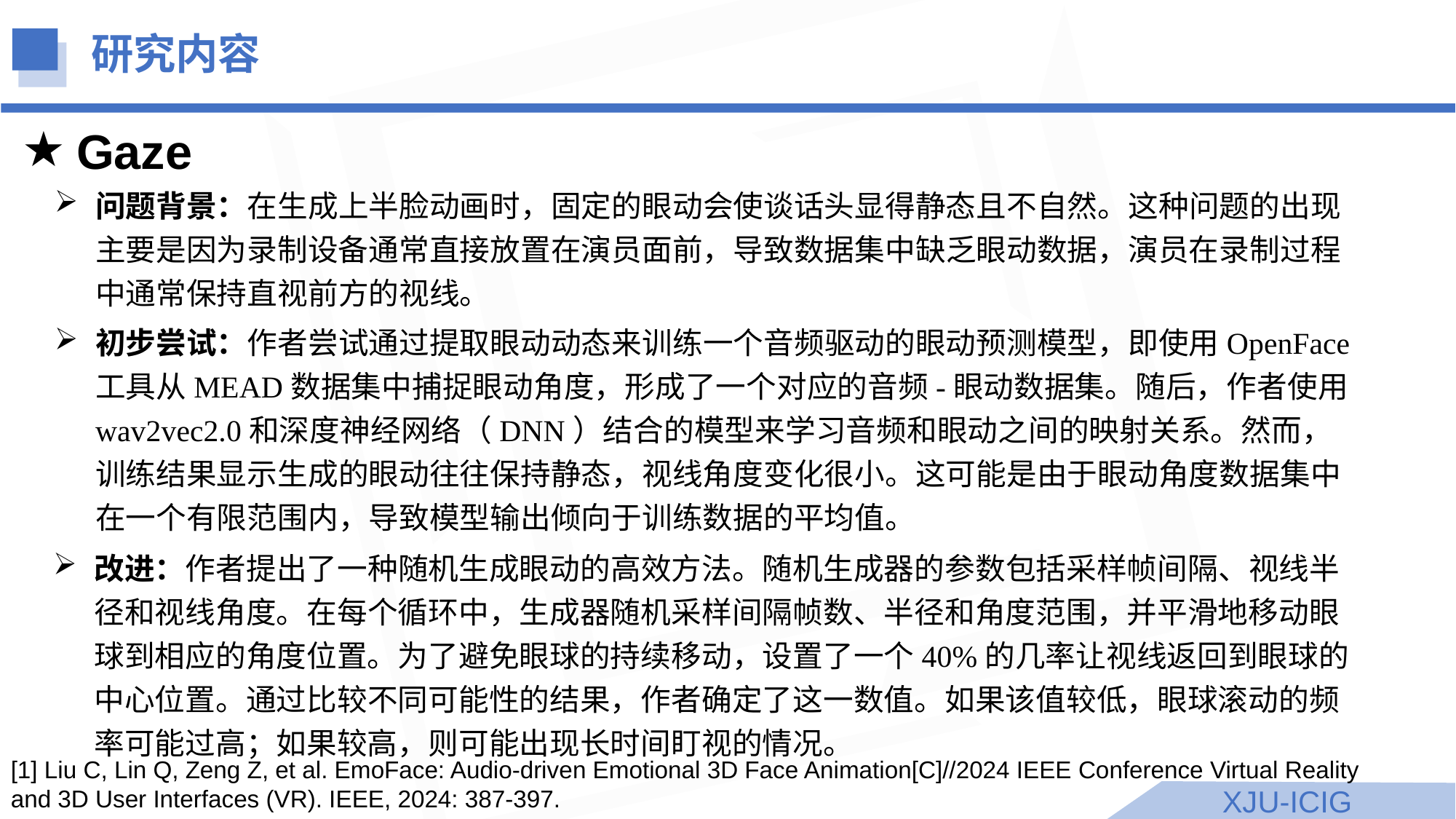

研究内容

Gaze
问题背景：在生成上半脸动画时，固定的眼动会使谈话头显得静态且不自然。这种问题的出现主要是因为录制设备通常直接放置在演员面前，导致数据集中缺乏眼动数据，演员在录制过程中通常保持直视前方的视线。
初步尝试：作者尝试通过提取眼动动态来训练一个音频驱动的眼动预测模型，即使用OpenFace工具从MEAD数据集中捕捉眼动角度，形成了一个对应的音频-眼动数据集。随后，作者使用wav2vec2.0和深度神经网络（DNN）结合的模型来学习音频和眼动之间的映射关系。然而，训练结果显示生成的眼动往往保持静态，视线角度变化很小。这可能是由于眼动角度数据集中在一个有限范围内，导致模型输出倾向于训练数据的平均值。
改进：作者提出了一种随机生成眼动的高效方法。随机生成器的参数包括采样帧间隔、视线半径和视线角度。在每个循环中，生成器随机采样间隔帧数、半径和角度范围，并平滑地移动眼球到相应的角度位置。为了避免眼球的持续移动，设置了一个40%的几率让视线返回到眼球的中心位置。通过比较不同可能性的结果，作者确定了这一数值。如果该值较低，眼球滚动的频率可能过高；如果较高，则可能出现长时间盯视的情况。
[1] Liu C, Lin Q, Zeng Z, et al. EmoFace: Audio-driven Emotional 3D Face Animation[C]//2024 IEEE Conference Virtual Reality and 3D User Interfaces (VR). IEEE, 2024: 387-397.
XJU-ICIG